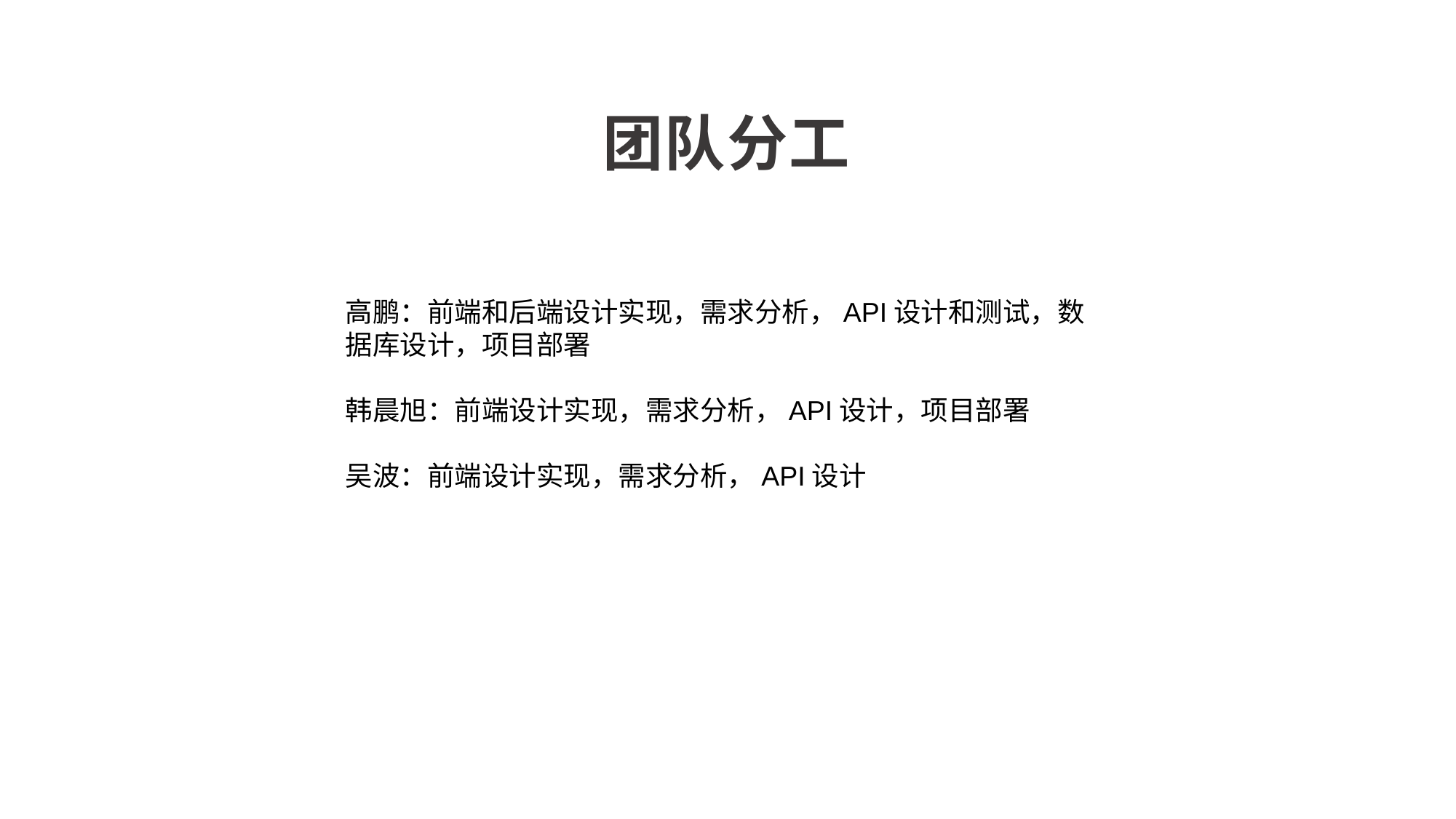

团队分工
高鹏：前端和后端设计实现，需求分析，API设计和测试，数据库设计，项目部署

韩晨旭：前端设计实现，需求分析，API设计，项目部署

吴波：前端设计实现，需求分析，API设计